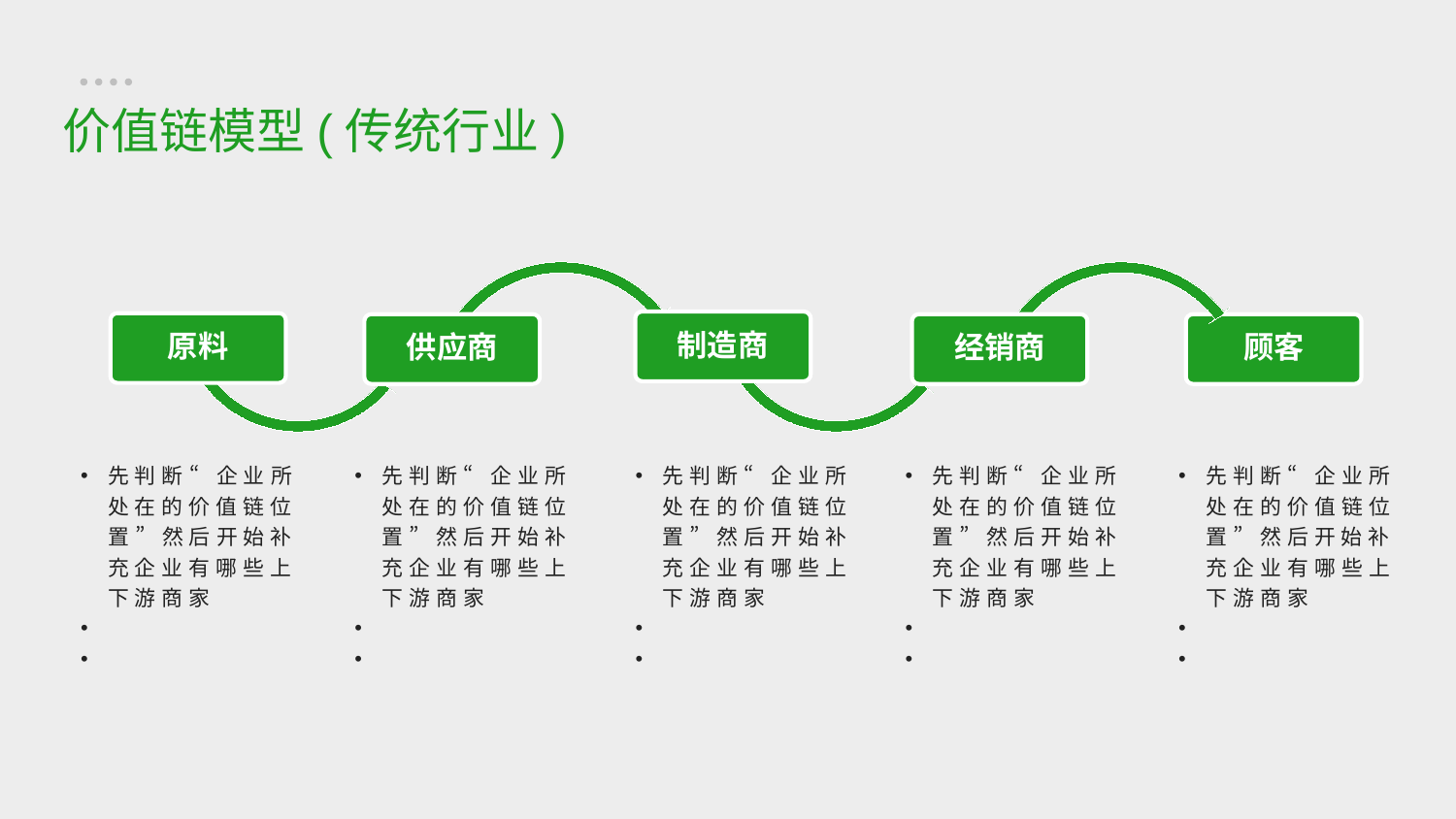

价值链模型(传统行业)

制造商
原料
供应商
经销商
顾客
先判断“企业所处在的价值链位置”然后开始补充企业有哪些上下游商家

先判断“企业所处在的价值链位置”然后开始补充企业有哪些上下游商家

先判断“企业所处在的价值链位置”然后开始补充企业有哪些上下游商家

先判断“企业所处在的价值链位置”然后开始补充企业有哪些上下游商家

先判断“企业所处在的价值链位置”然后开始补充企业有哪些上下游商家